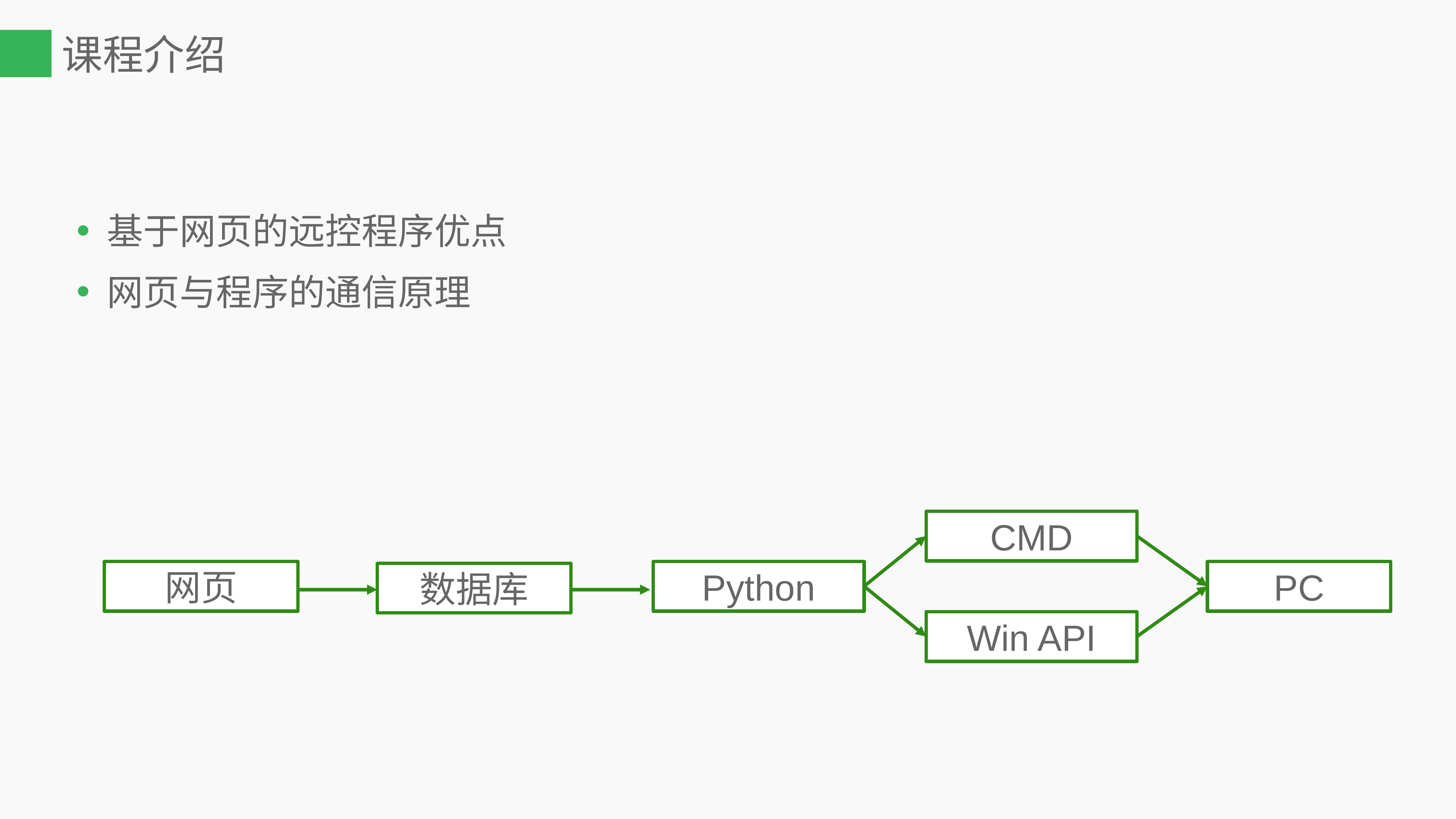

# 课程介绍
基于网页的远控程序优点
网页与程序的通信原理
CMD
网页
Python
PC
数据库
Win API